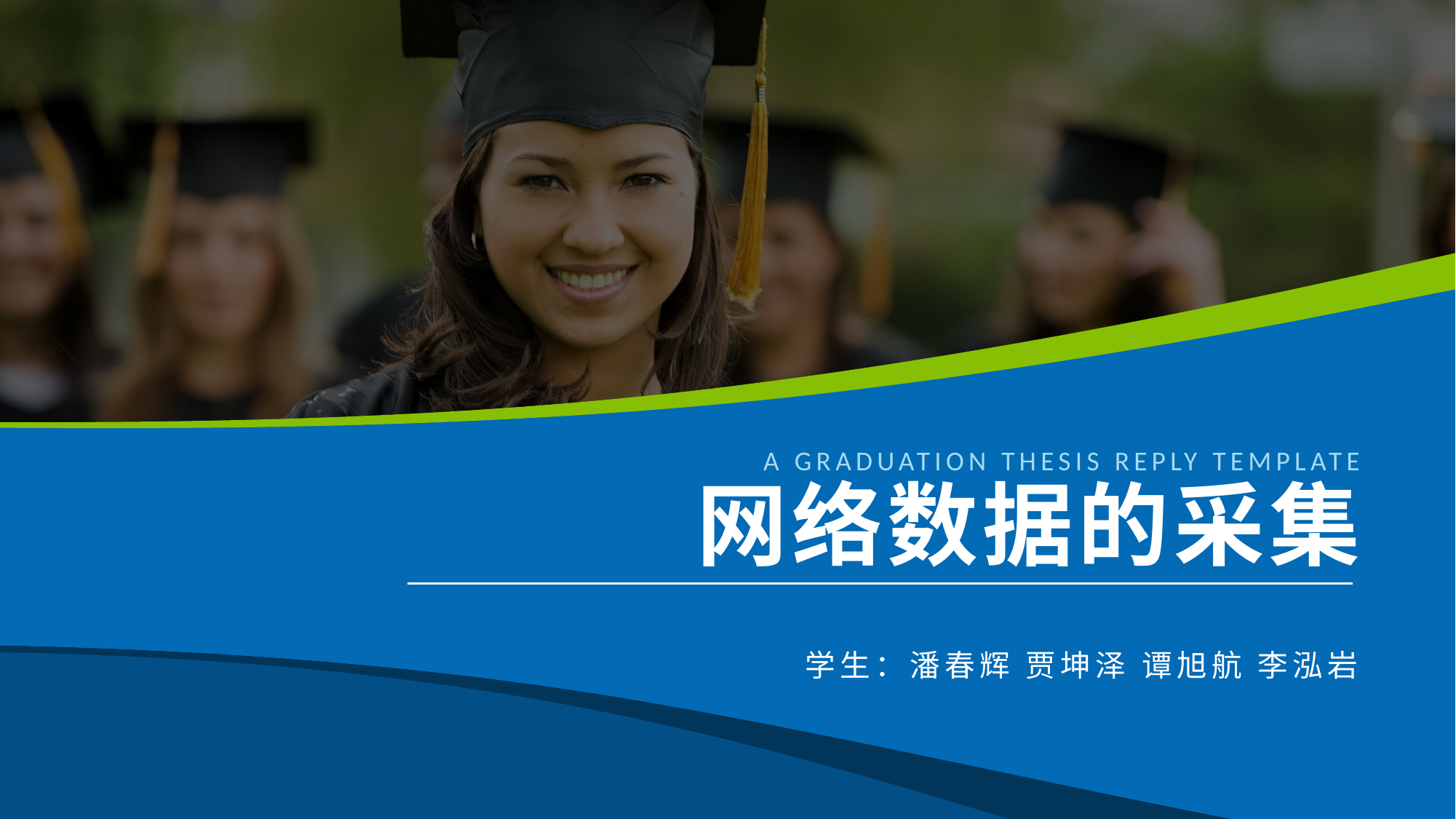

A GRADUATION THESIS REPLY TEMPLATE
网络数据的采集
学生：潘春辉 贾坤泽 谭旭航 李泓岩